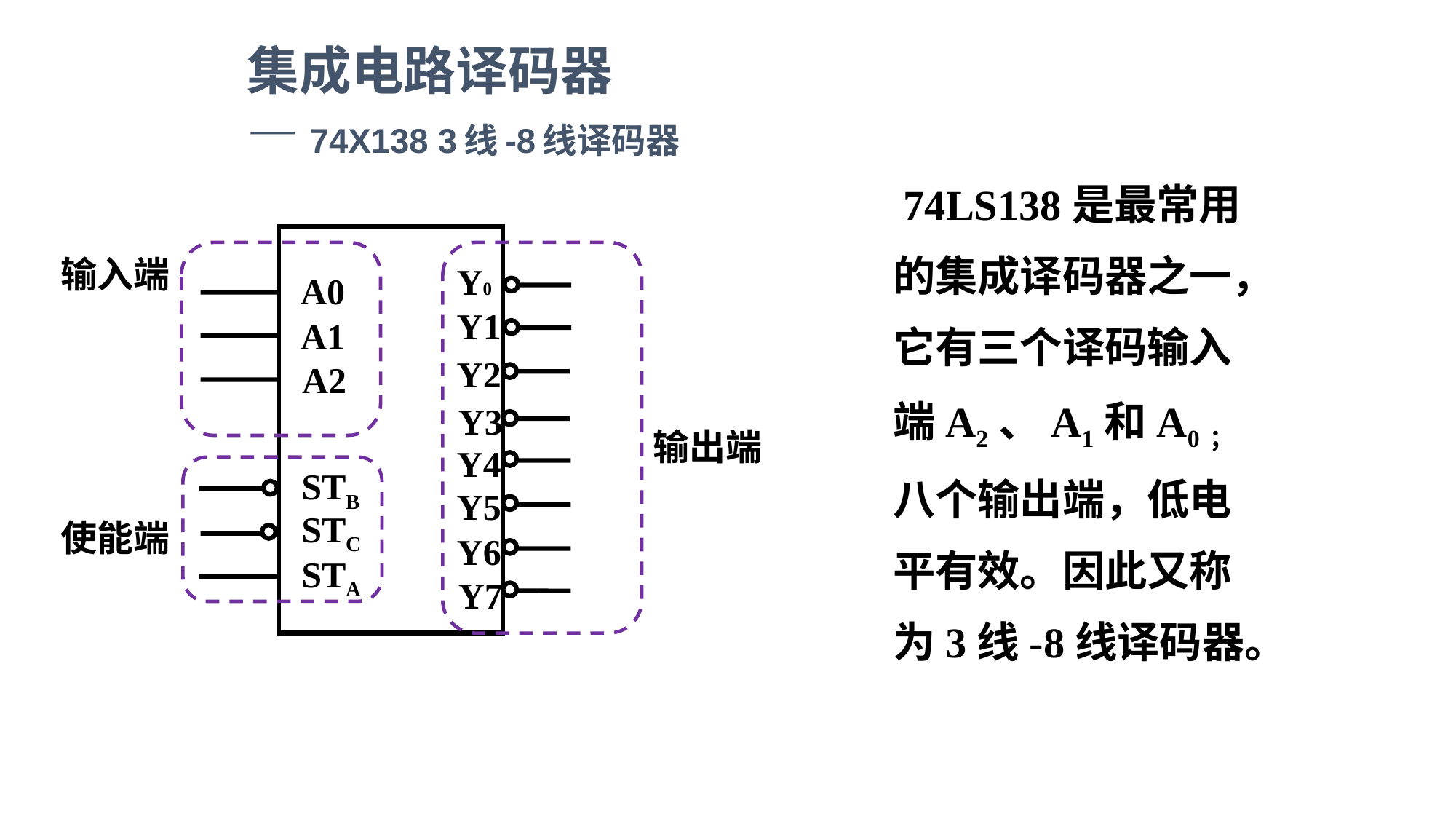

集成电路译码器
—74X138 3线-8线译码器
 74LS138是最常用的集成译码器之一，它有三个译码输入端A2、A1和A0；八个输出端，低电平有效。因此又称为3线-8线译码器。

输入端
Y0
A0

Y1
A1

Y2
A2

Y3

输出端
Y4

STB
Y5

STC
使能端
Y6

STA
Y7